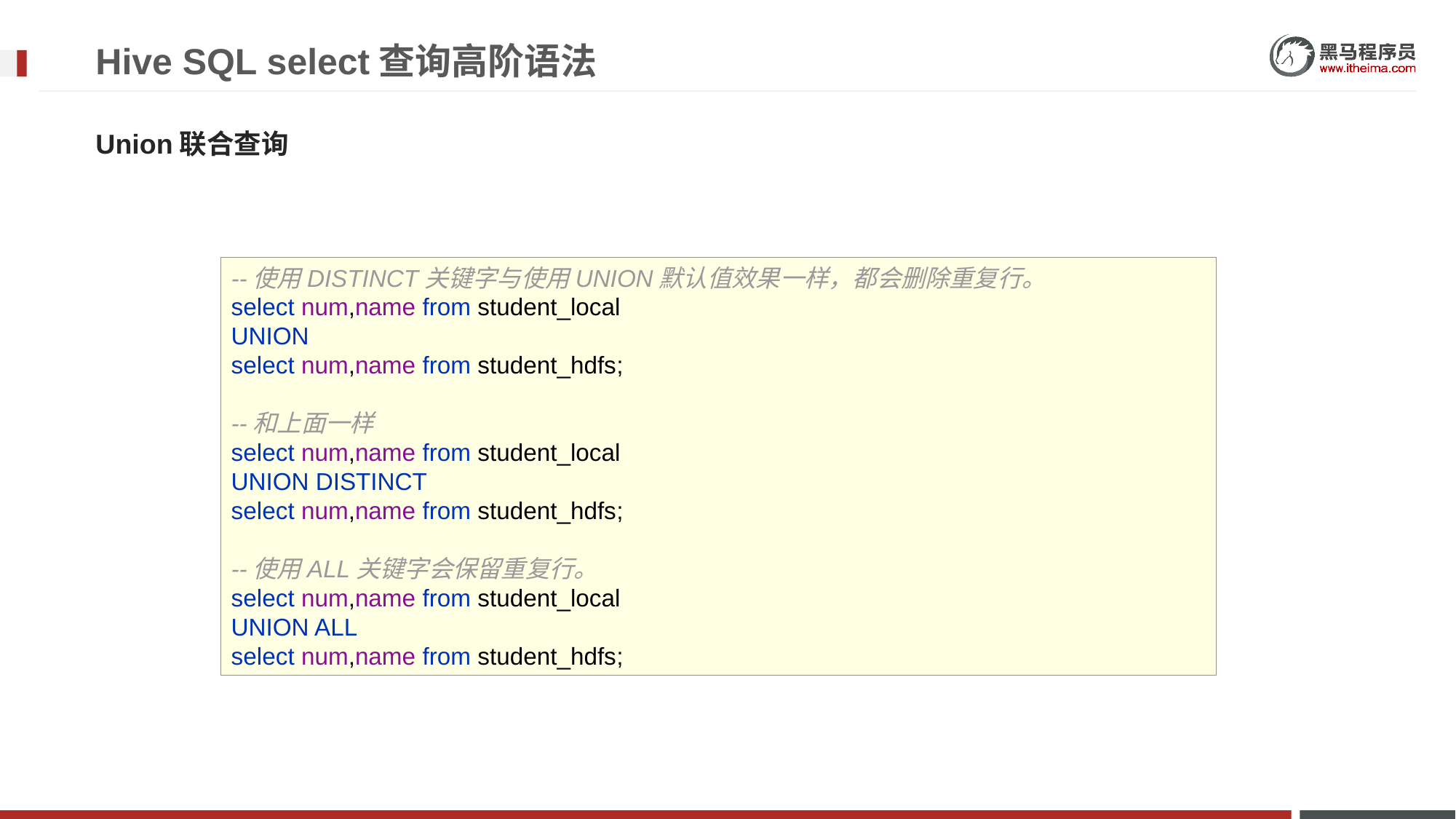

# Hive SQL select查询高阶语法
Union联合查询
--使用DISTINCT关键字与使用UNION默认值效果一样，都会删除重复行。
select num,name from student_local
UNION
select num,name from student_hdfs;
--和上面一样
select num,name from student_local
UNION DISTINCT
select num,name from student_hdfs;
--使用ALL关键字会保留重复行。
select num,name from student_local
UNION ALL
select num,name from student_hdfs;